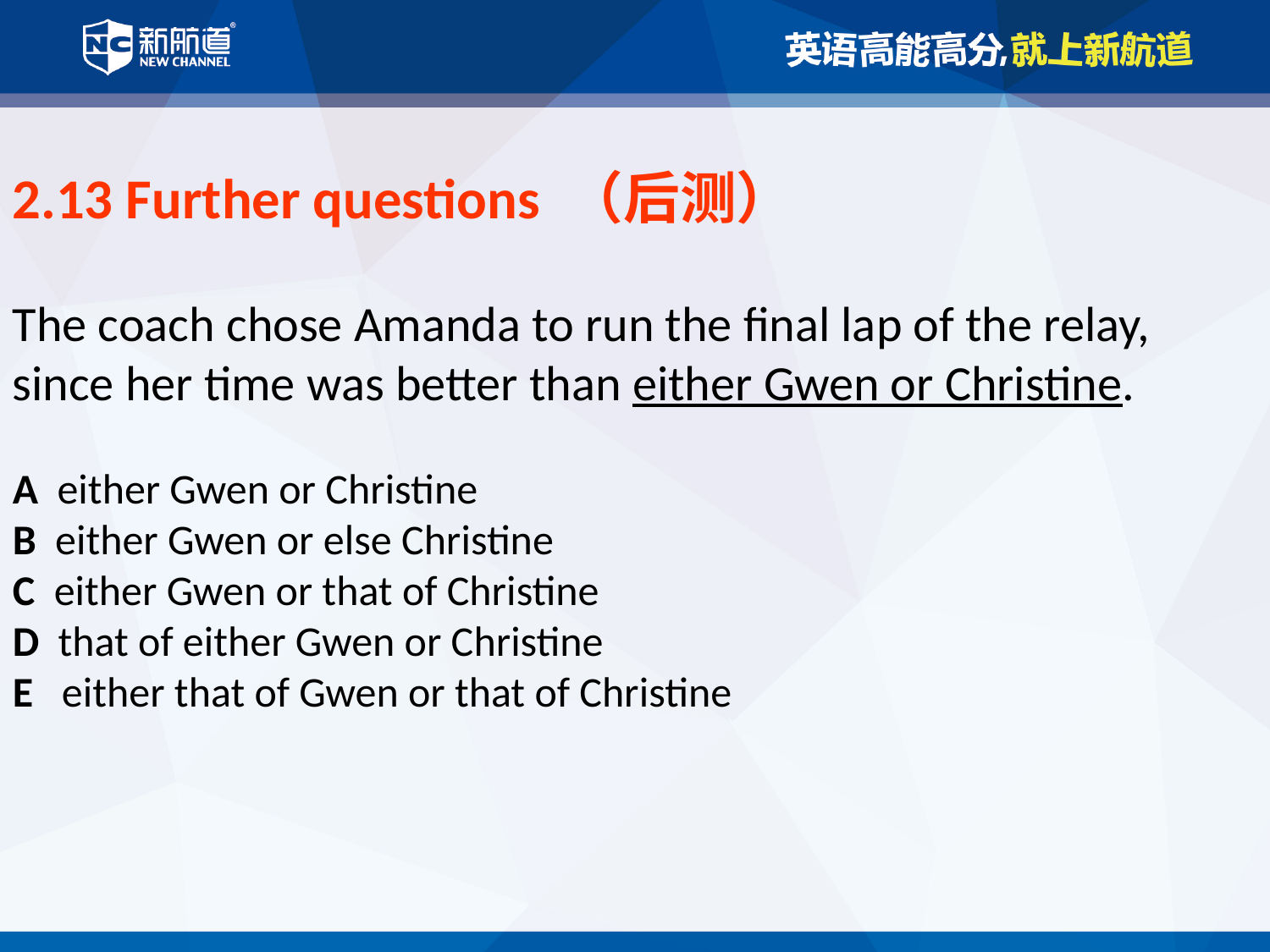

2.13 Further questions （后测）
The coach chose Amanda to run the final lap of the relay, since her time was better than either Gwen or Christine.

A  either Gwen or Christine
B  either Gwen or else Christine
C  either Gwen or that of Christine
D  that of either Gwen or Christine
E   either that of Gwen or that of Christine